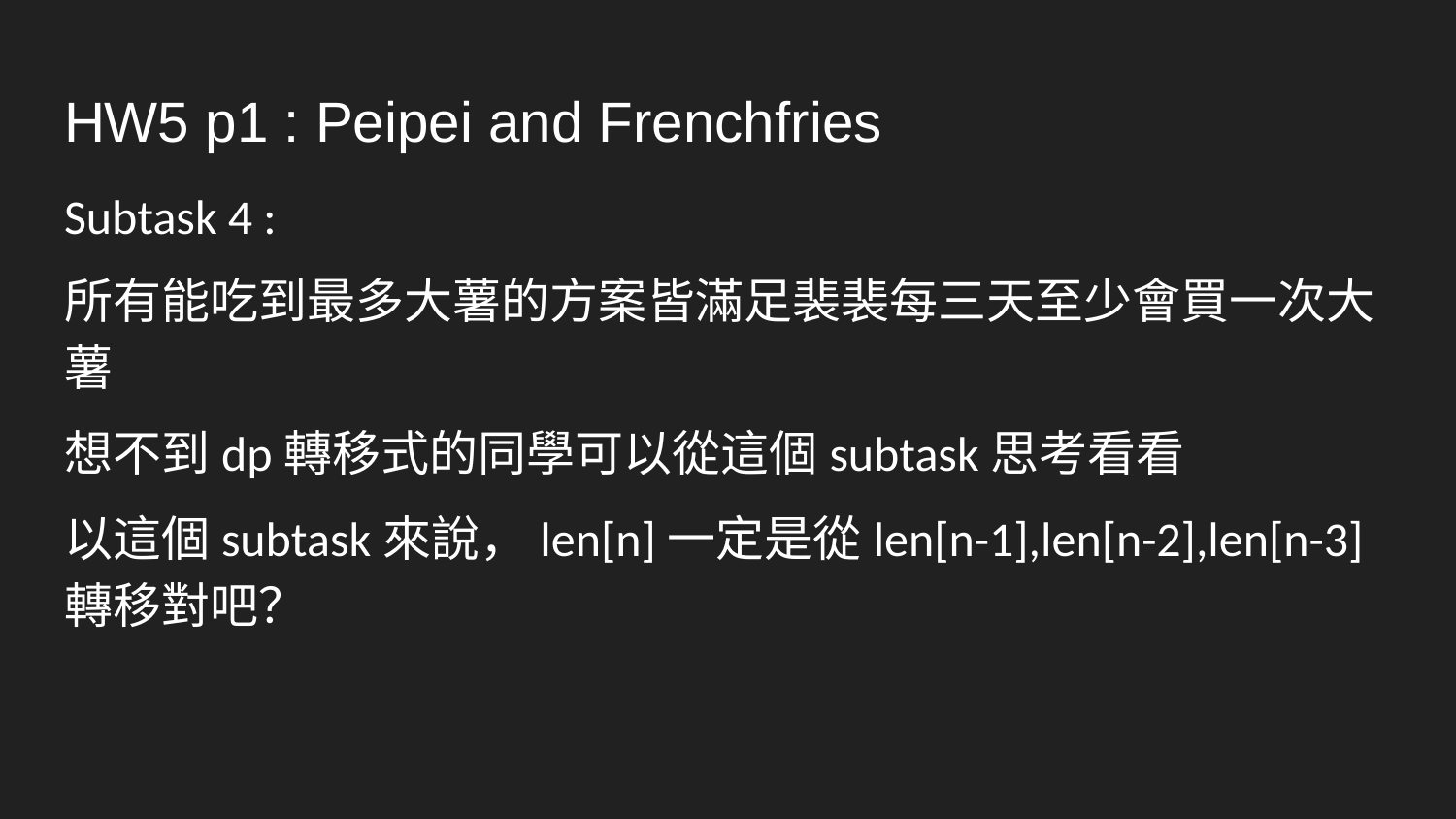

# HW5 p1 : Peipei and Frenchfries
Subtask 4 :
所有能吃到最多大薯的方案皆滿足裴裴每三天至少會買一次大薯
想不到dp轉移式的同學可以從這個subtask思考看看
以這個subtask來說，len[n]一定是從len[n-1],len[n-2],len[n-3]轉移對吧？